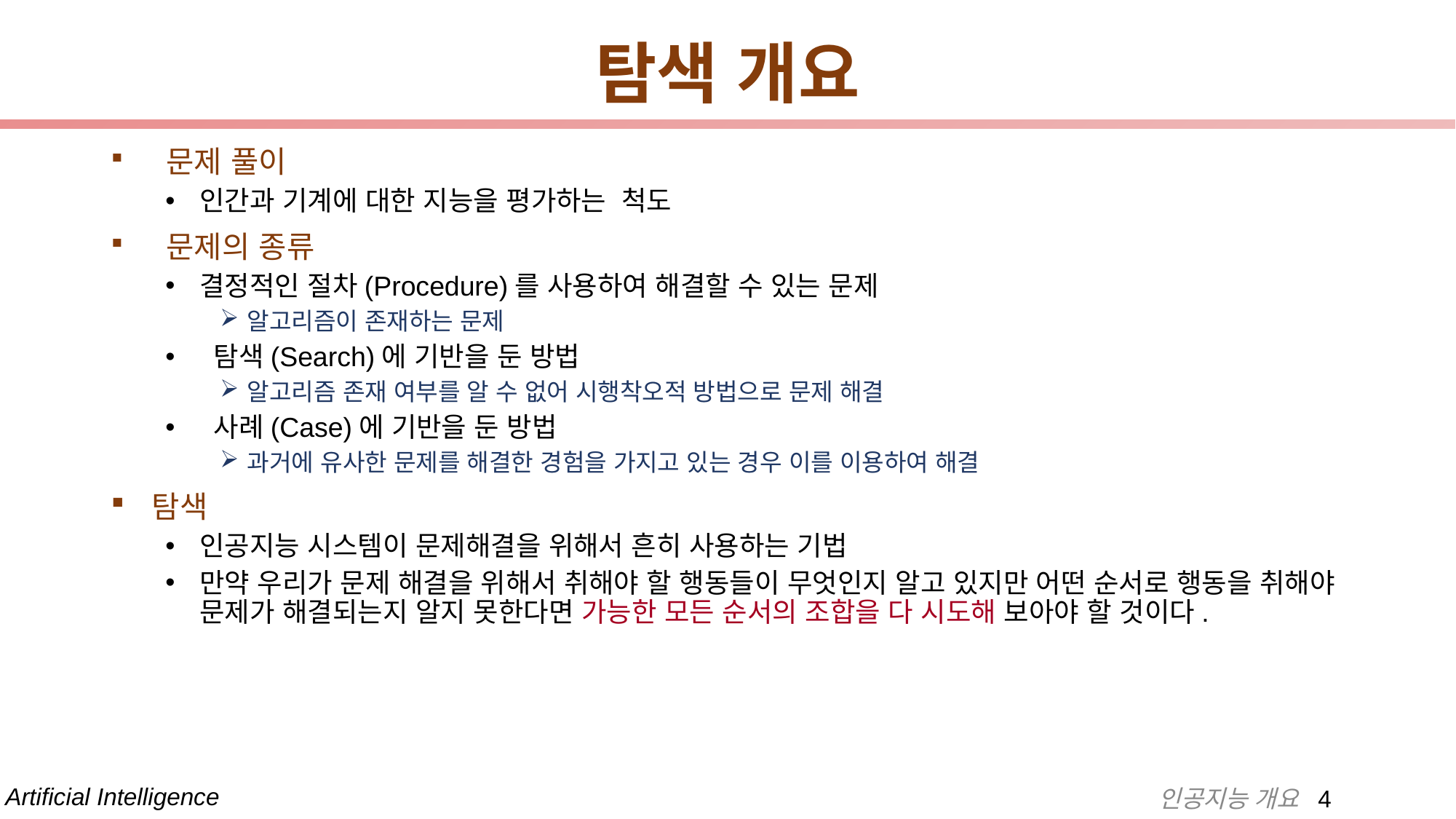

# 탐색 개요
 문제 풀이
인간과 기계에 대한 지능을 평가하는  척도
 문제의 종류
결정적인 절차(Procedure)를 사용하여 해결할 수 있는 문제
알고리즘이 존재하는 문제
 탐색(Search)에 기반을 둔 방법
알고리즘 존재 여부를 알 수 없어 시행착오적 방법으로 문제 해결
 사례(Case)에 기반을 둔 방법
과거에 유사한 문제를 해결한 경험을 가지고 있는 경우 이를 이용하여 해결
탐색
인공지능 시스템이 문제해결을 위해서 흔히 사용하는 기법
만약 우리가 문제 해결을 위해서 취해야 할 행동들이 무엇인지 알고 있지만 어떤 순서로 행동을 취해야 문제가 해결되는지 알지 못한다면 가능한 모든 순서의 조합을 다 시도해 보아야 할 것이다.